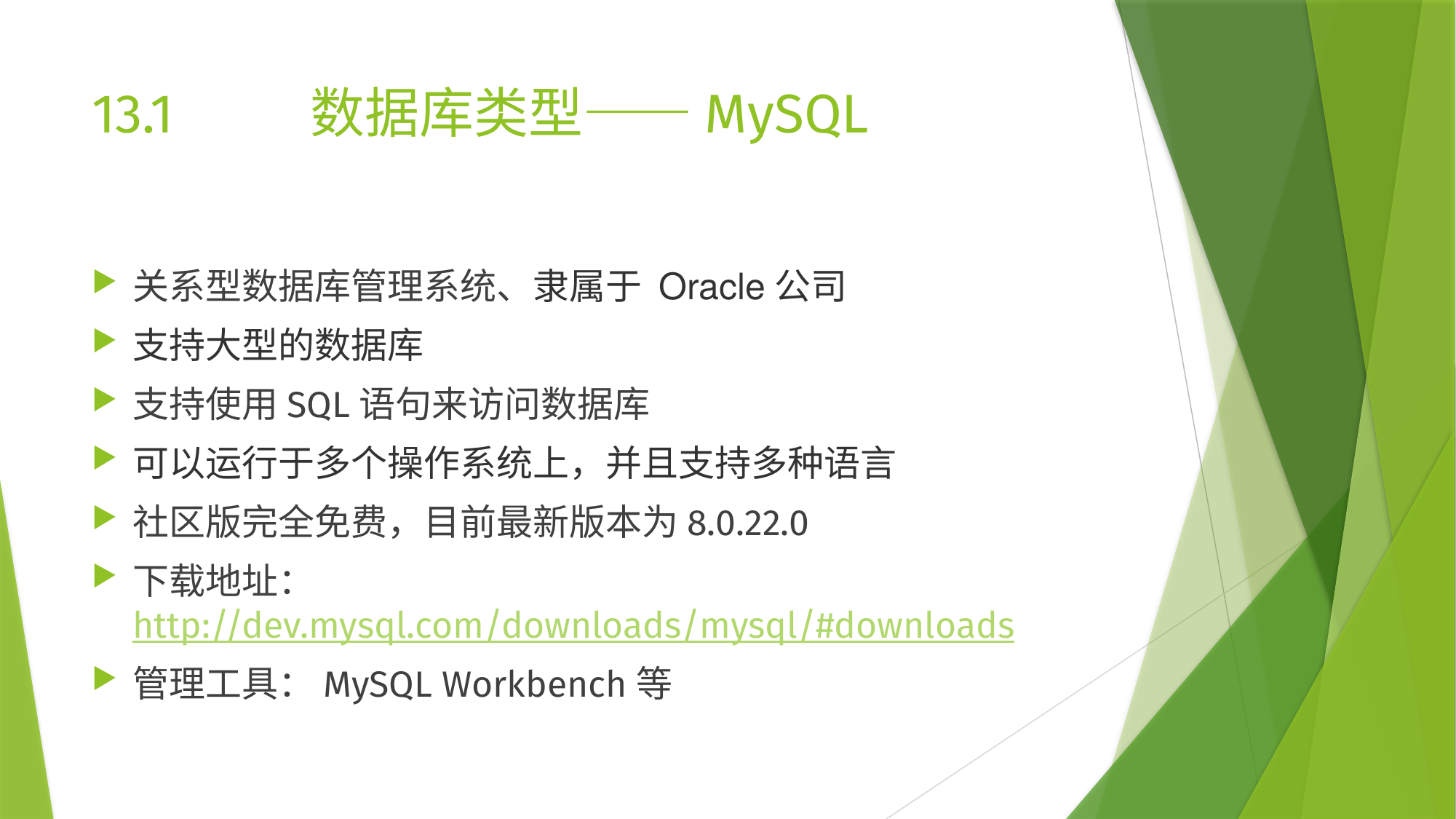

# 13.1		数据库类型——MySQL
关系型数据库管理系统、隶属于 Oracle公司
支持大型的数据库
支持使用SQL语句来访问数据库
可以运行于多个操作系统上，并且支持多种语言
社区版完全免费，目前最新版本为8.0.22.0
下载地址：http://dev.mysql.com/downloads/mysql/#downloads
管理工具：MySQL Workbench等